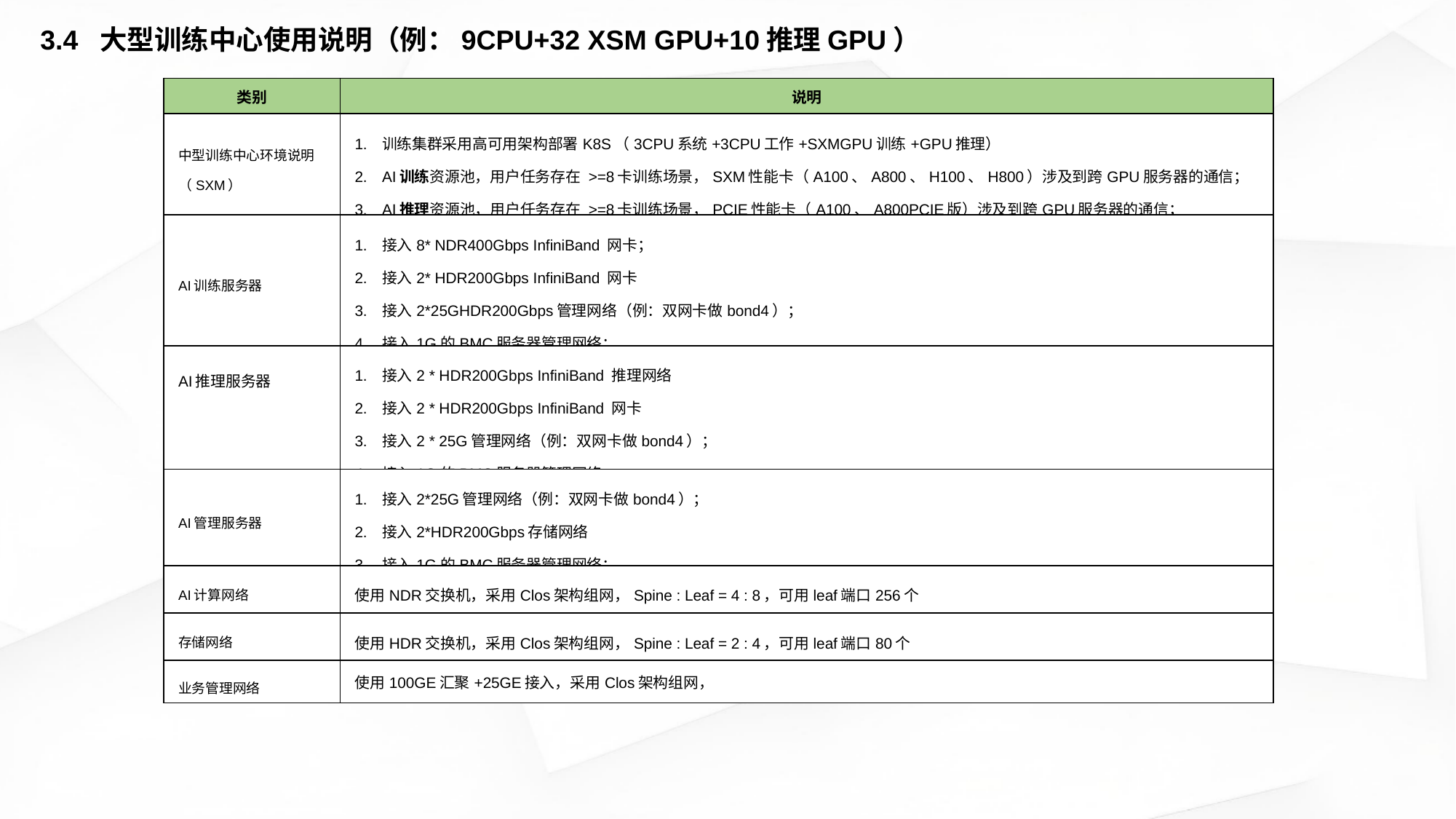

3.4  大型训练中心使用说明（例：9CPU+32 XSM GPU+10推理GPU）
| 类别 | 说明 |
| --- | --- |
| 中型训练中心环境说明 （SXM） | 训练集群采用高可用架构部署K8S（3CPU系统+3CPU工作+SXMGPU训练+GPU推理） AI训练资源池，用户任务存在 >=8卡训练场景，SXM性能卡（A100、A800、H100、H800）涉及到跨GPU服务器的通信； AI推理资源池，用户任务存在 >=8卡训练场景，PCIE性能卡（A100、A800PCIE版）涉及到跨GPU服务器的通信； |
| AI训练服务器 | 接入8\* NDR400Gbps InfiniBand 网卡； 接入2\* HDR200Gbps InfiniBand 网卡 接入2\*25GHDR200Gbps管理网络（例：双网卡做bond4）； 接入1G的BMC服务器管理网络； |
| AI推理服务器 | 接入2 \* HDR200Gbps InfiniBand 推理网络 接入2 \* HDR200Gbps InfiniBand 网卡 接入2 \* 25G管理网络（例：双网卡做bond4）； 接入1G的BMC服务器管理网络； |
| AI管理服务器 | 接入2\*25G管理网络（例：双网卡做bond4）； 接入2\*HDR200Gbps存储网络 接入1G的BMC服务器管理网络； |
| AI计算网络 | 使用NDR交换机，采用Clos架构组网，Spine : Leaf = 4 : 8，可用leaf端口256个 |
| 存储网络 | 使用HDR交换机，采用Clos架构组网，Spine : Leaf = 2 : 4，可用leaf端口80个 |
| 业务管理网络 | 使用100GE汇聚+25GE接入，采用Clos架构组网， |